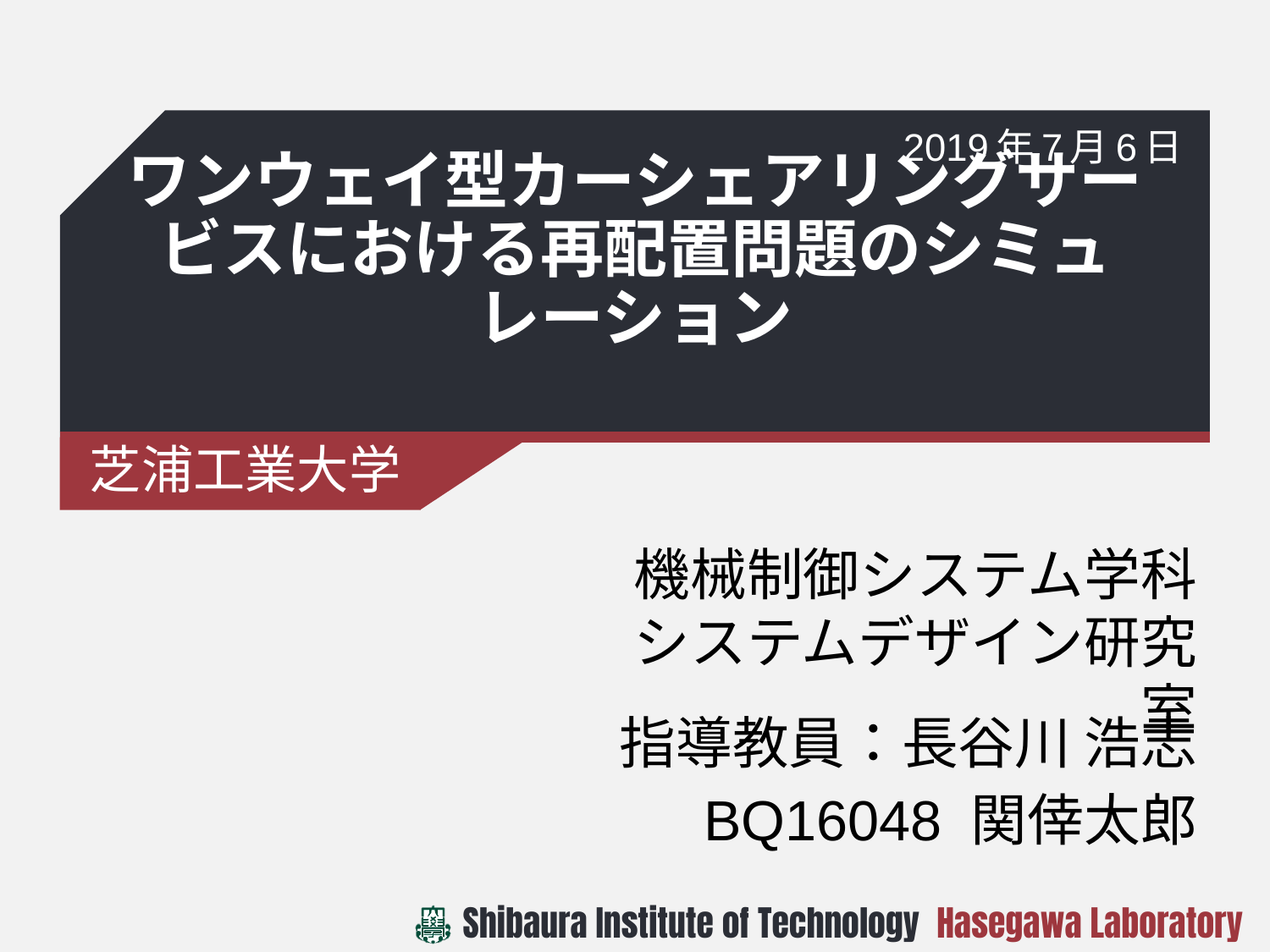

# ワンウェイ型カーシェアリングサービスにおける再配置問題のシミュレーション
BQ16048 関倖太郎